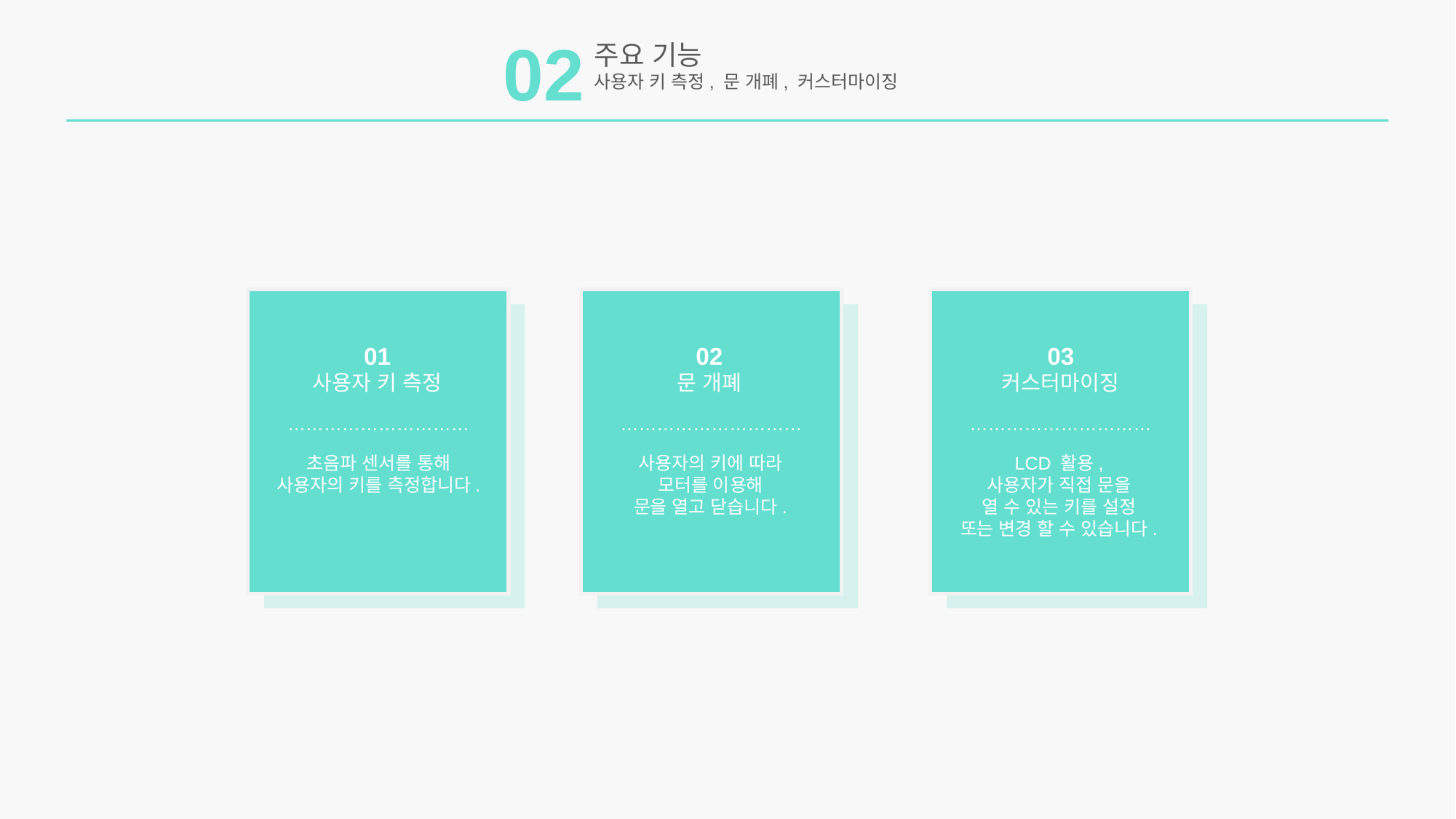

02
주요 기능
사용자 키 측정, 문 개폐, 커스터마이징

01
사용자 키 측정
02
문 개폐
03
커스터마이징
…………………………

…………………………

…………………………

초음파 센서를 통해
사용자의 키를 측정합니다.
사용자의 키에 따라
모터를 이용해
문을 열고 닫습니다.
LCD 활용,
사용자가 직접 문을
열 수 있는 키를 설정
또는 변경 할 수 있습니다.